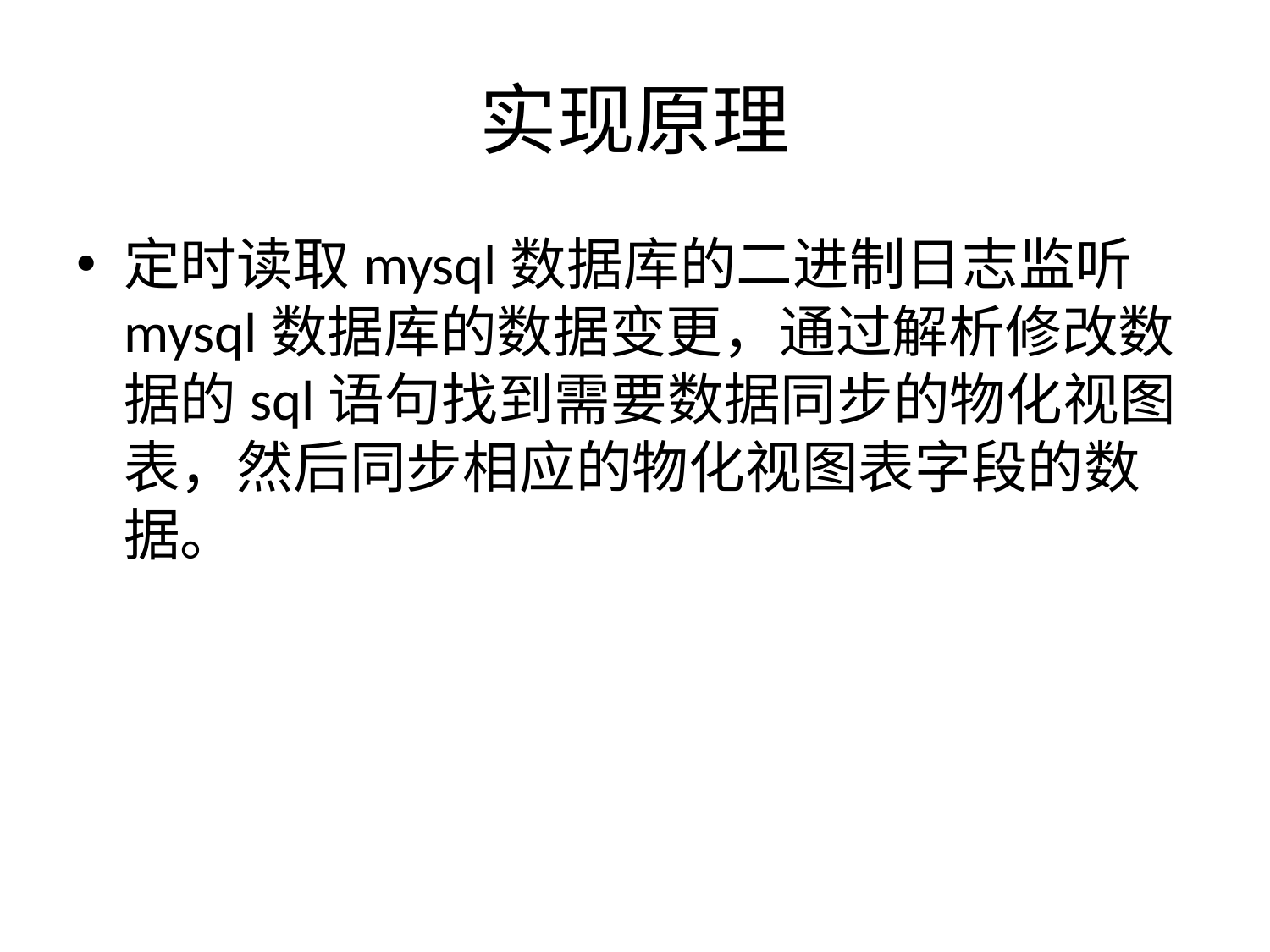

# 实现原理
定时读取mysql数据库的二进制日志监听mysql数据库的数据变更，通过解析修改数据的sql语句找到需要数据同步的物化视图表，然后同步相应的物化视图表字段的数据。